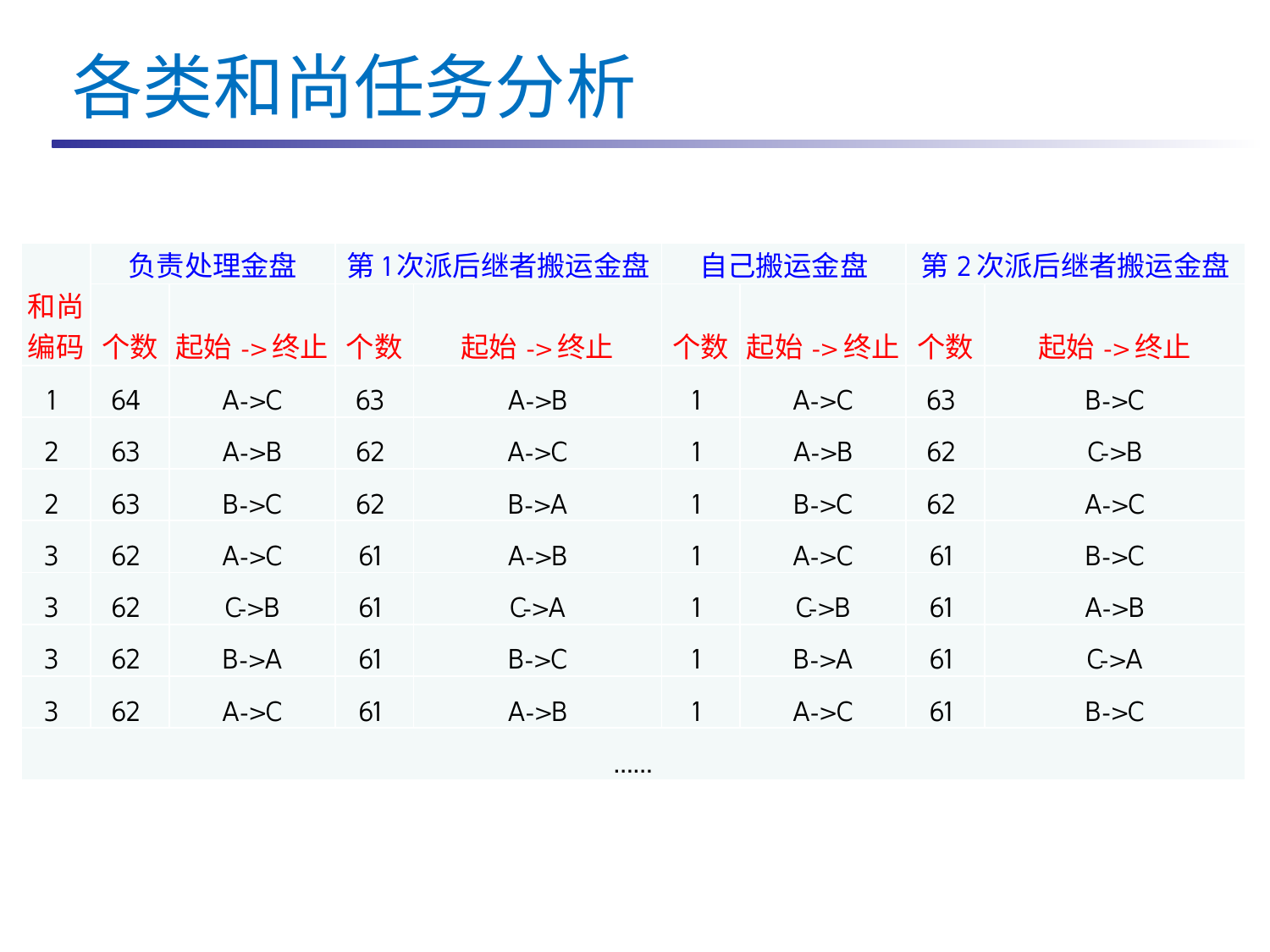

各类和尚任务分析
| 和尚编码 | 负责处理金盘 |  | 第1次派后继者搬运金盘 |  | 自己搬运金盘 |  | 第2次派后继者搬运金盘 |  |
| --- | --- | --- | --- | --- | --- | --- | --- | --- |
|  | 个数 | 起始->终止 | 个数 | 起始->终止 | 个数 | 起始->终止 | 个数 | 起始->终止 |
| 1 | 64 | A->C | 63 | A->B | 1 | A->C | 63 | B->C |
| 2 | 63 | A->B | 62 | A->C | 1 | A->B | 62 | C->B |
| 2 | 63 | B->C | 62 | B->A | 1 | B->C | 62 | A->C |
| 3 | 62 | A->C | 61 | A->B | 1 | A->C | 61 | B->C |
| 3 | 62 | C->B | 61 | C->A | 1 | C->B | 61 | A->B |
| 3 | 62 | B->A | 61 | B->C | 1 | B->A | 61 | C->A |
| 3 | 62 | A->C | 61 | A->B | 1 | A->C | 61 | B->C |
| …… |  |  |  |  |  |  |  |  |